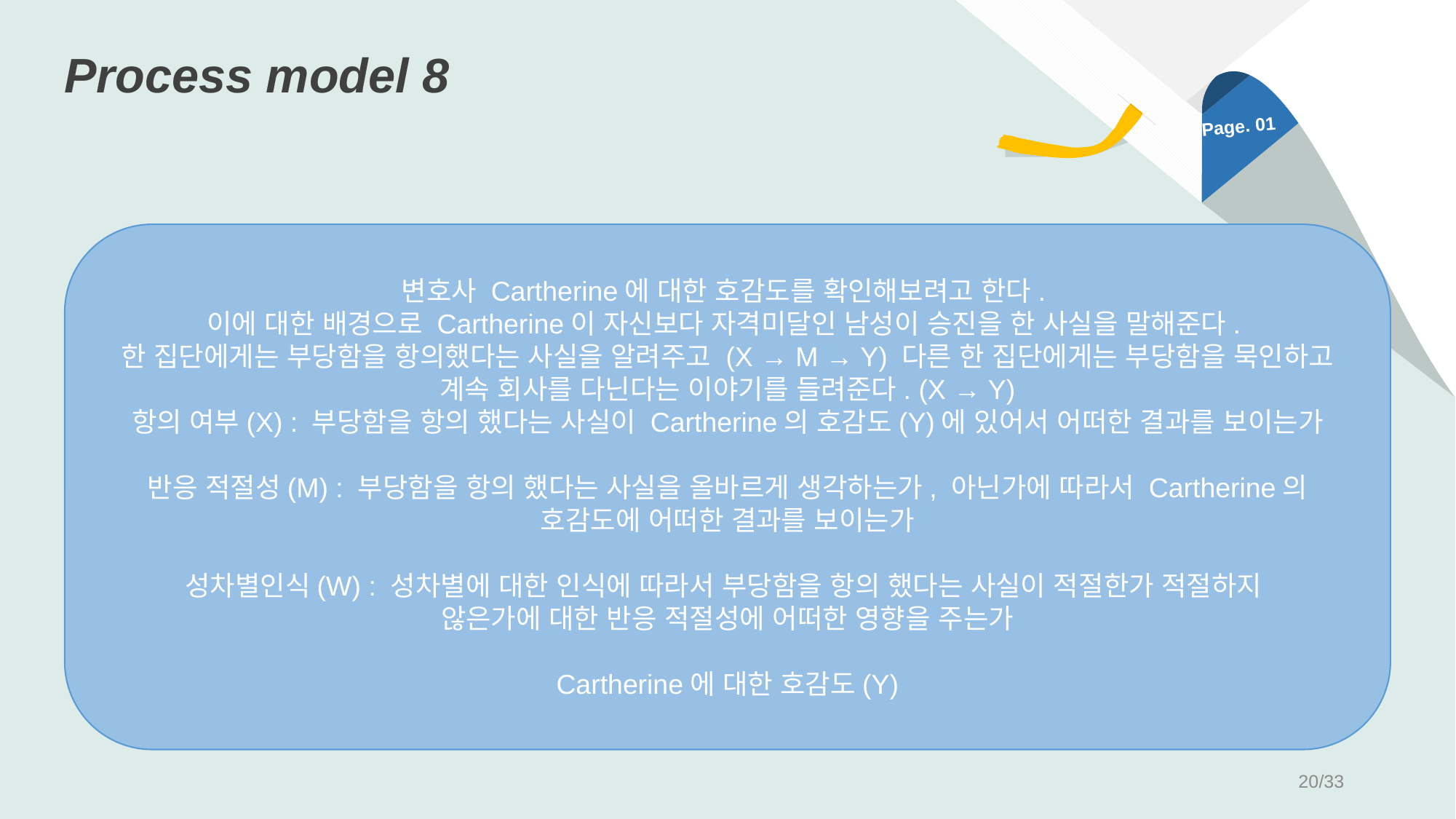

Process model 8

Page. 01

변호사 Cartherine에 대한 호감도를 확인해보려고 한다.
이에 대한 배경으로 Cartherine이 자신보다 자격미달인 남성이 승진을 한 사실을 말해준다.
한 집단에게는 부당함을 항의했다는 사실을 알려주고 (X → M → Y) 다른 한 집단에게는 부당함을 묵인하고 계속 회사를 다닌다는 이야기를 들려준다. (X → Y)
항의 여부(X) : 부당함을 항의 했다는 사실이 Cartherine의 호감도(Y)에 있어서 어떠한 결과를 보이는가

반응 적절성(M) : 부당함을 항의 했다는 사실을 올바르게 생각하는가, 아닌가에 따라서 Cartherine의 호감도에 어떠한 결과를 보이는가

성차별인식(W) : 성차별에 대한 인식에 따라서 부당함을 항의 했다는 사실이 적절한가 적절하지
않은가에 대한 반응 적절성에 어떠한 영향을 주는가

Cartherine에 대한 호감도(Y)
20/33